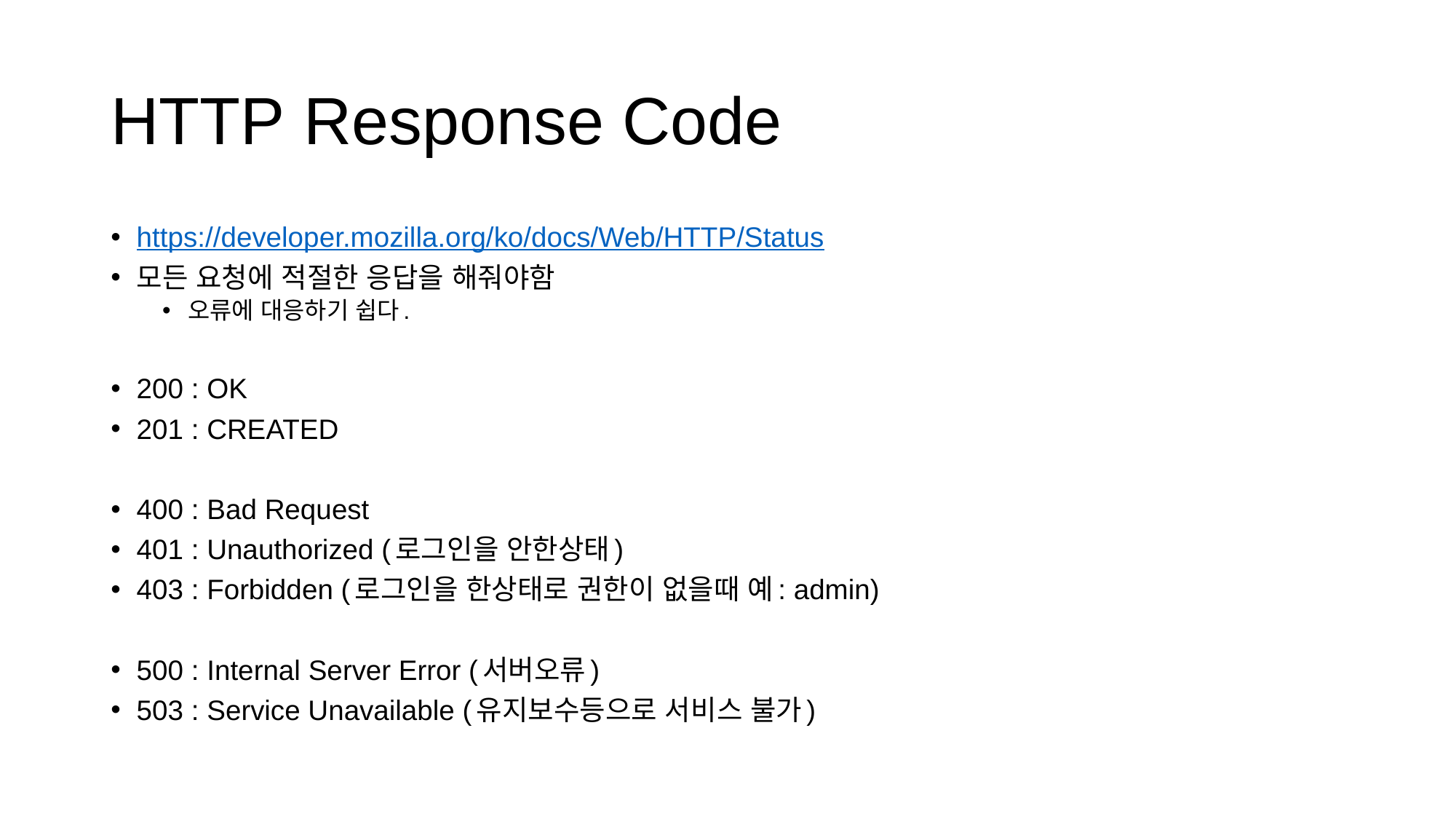

# HTTP Response Code
https://developer.mozilla.org/ko/docs/Web/HTTP/Status
모든 요청에 적절한 응답을 해줘야함
오류에 대응하기 쉽다.

200 : OK
201 : CREATED

400 : Bad Request
401 : Unauthorized (로그인을 안한상태)
403 : Forbidden (로그인을 한상태로 권한이 없을때 예: admin)

500 : Internal Server Error (서버오류)
503 : Service Unavailable (유지보수등으로 서비스 불가)